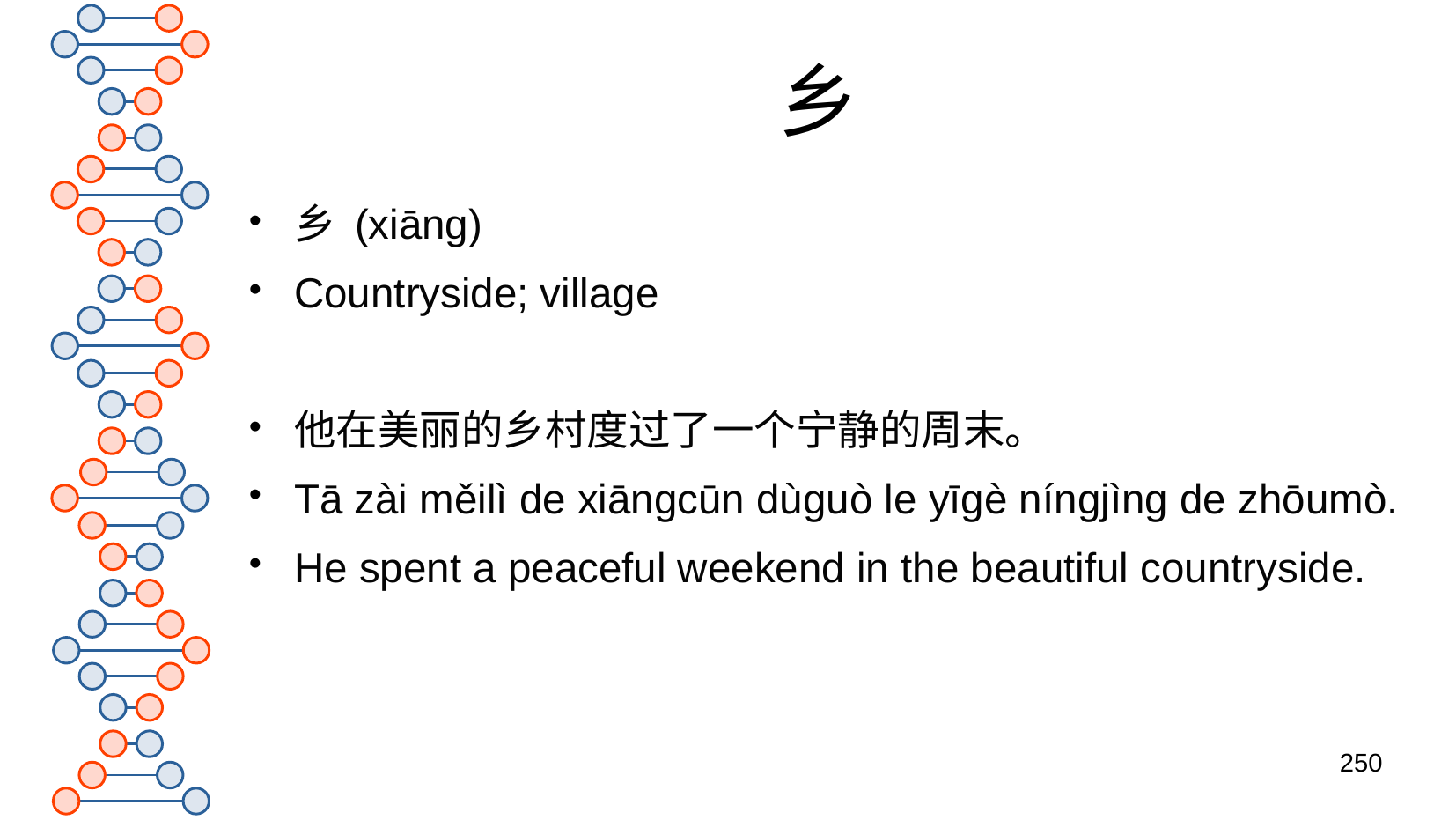

# 乡
乡 (xiāng)
Countryside; village

他在美丽的乡村度过了一个宁静的周末。
Tā zài měilì de xiāngcūn dùguò le yīgè níngjìng de zhōumò.
He spent a peaceful weekend in the beautiful countryside.

250